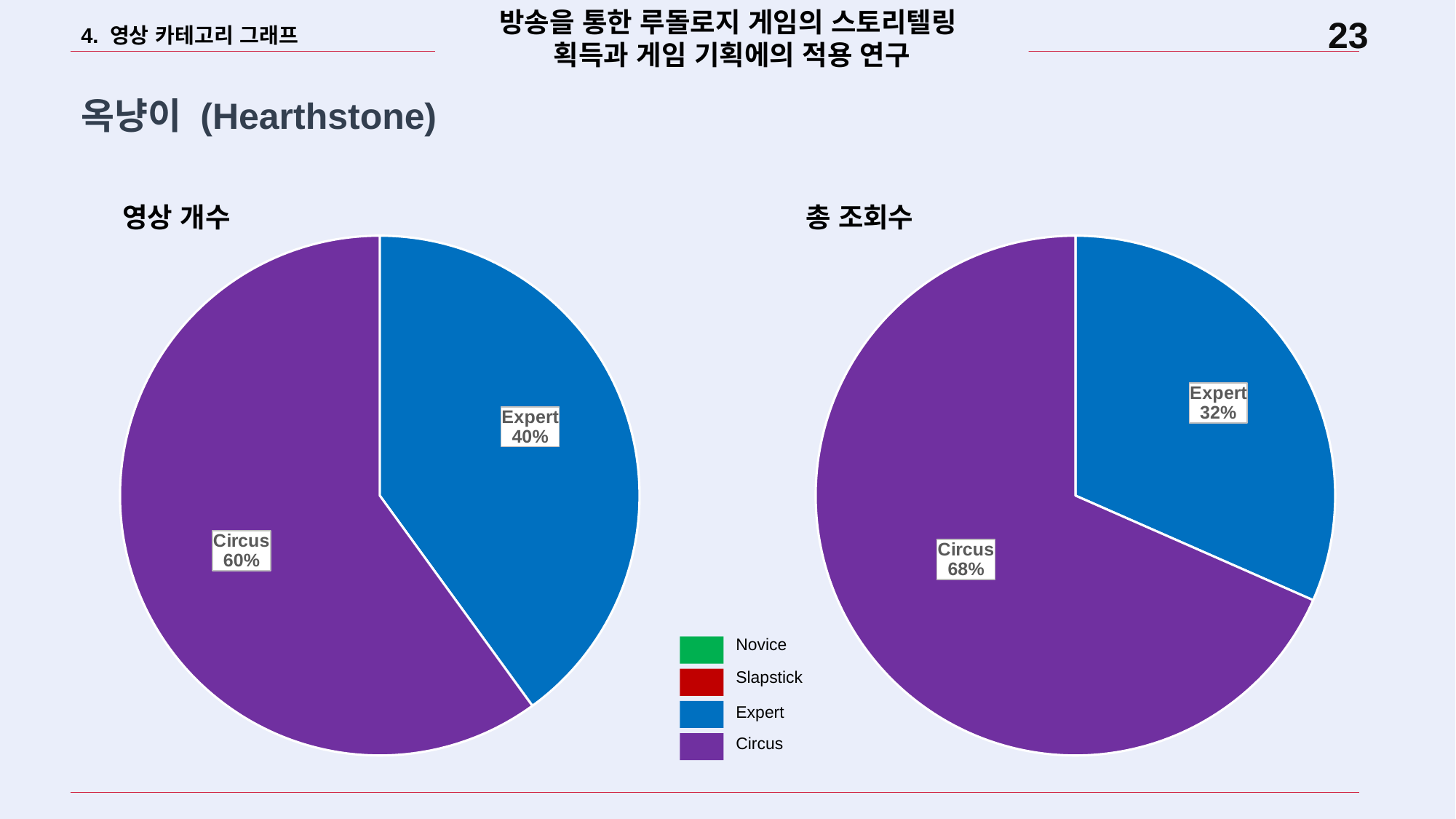

방송을 통한 루돌로지 게임의 스토리텔링
획득과 게임 기획에의 적용 연구
4. 영상 카테고리 그래프
옥냥이 (Hearthstone)
영상 개수
총 조회수

### Chart

| Category | 영상 개수 |
|---|---|
| Novice | 0.0 |
| Slapstick | 0.0 |
| Expert | 4.0 |
| Circus | 6.0 |

### Chart

| Category | 총 조회수 |
|---|---|
| Novice | 0.0 |
| Slapstick | 0.0 |
| Expert | 413236.0 |
| Circus | 894714.0 |
Novice

Slapstick

Expert

Circus